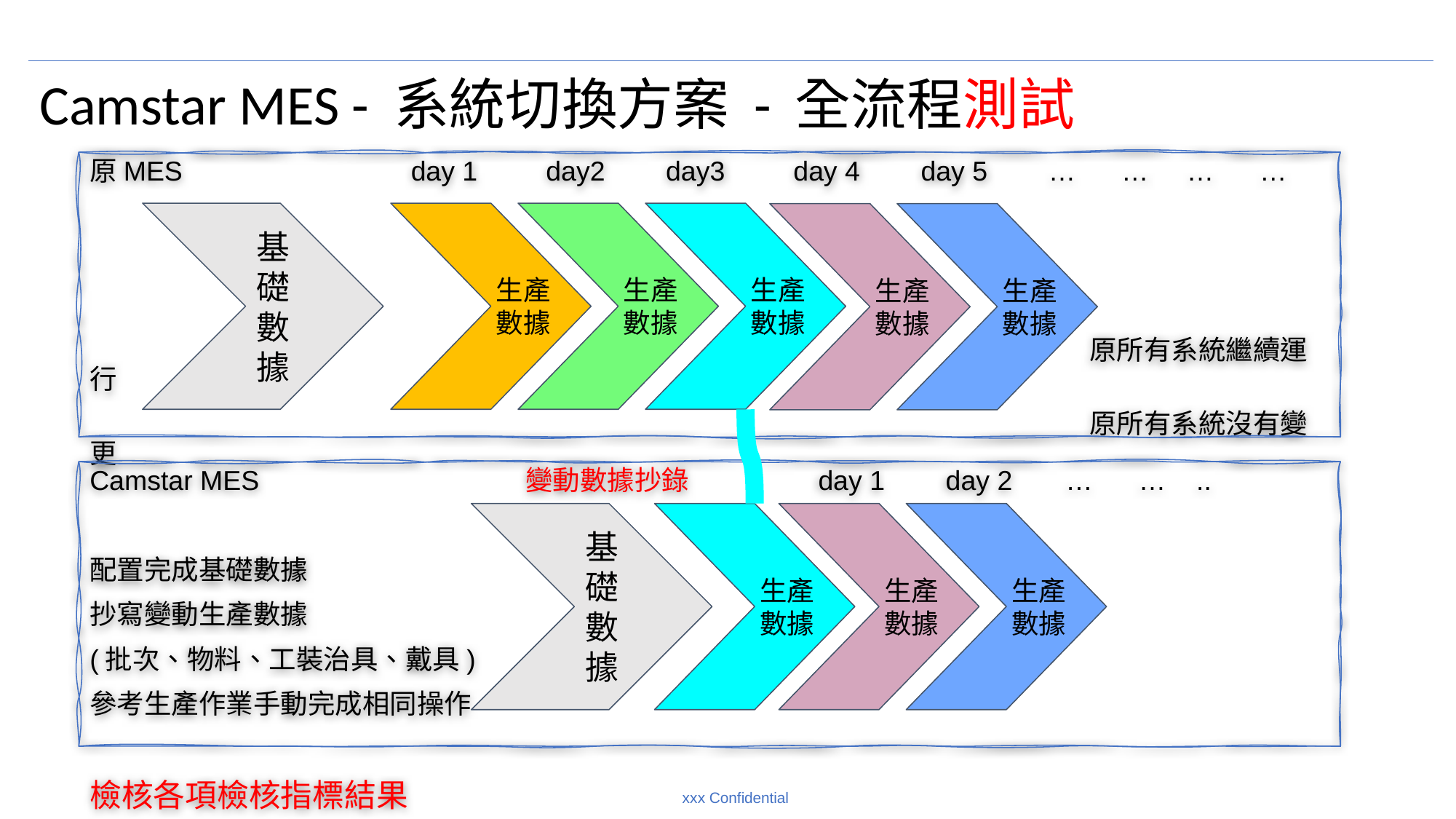

# Camstar MES - 系統切換方案 - 全流程測試
原MES                              day 1         day2        day3         day 4        day 5        …      …     …      …

                                                                                                                                  原所有系統繼續運行
                                                                                                                                  原所有系統沒有變更
基礎數據

生產
數據

生產
數據

生產
數據

生產
數據

生產
數據
Camstar MES                                  變動數據抄錄                day 1        day 2       …      …    ..

配置完成基礎數據
抄寫變動生產數據
(批次、物料、工裝治具、戴具)
參考生產作業手動完成相同操作

檢核各項檢核指標結果
基礎數據

生產
數據

生產
數據

生產
數據